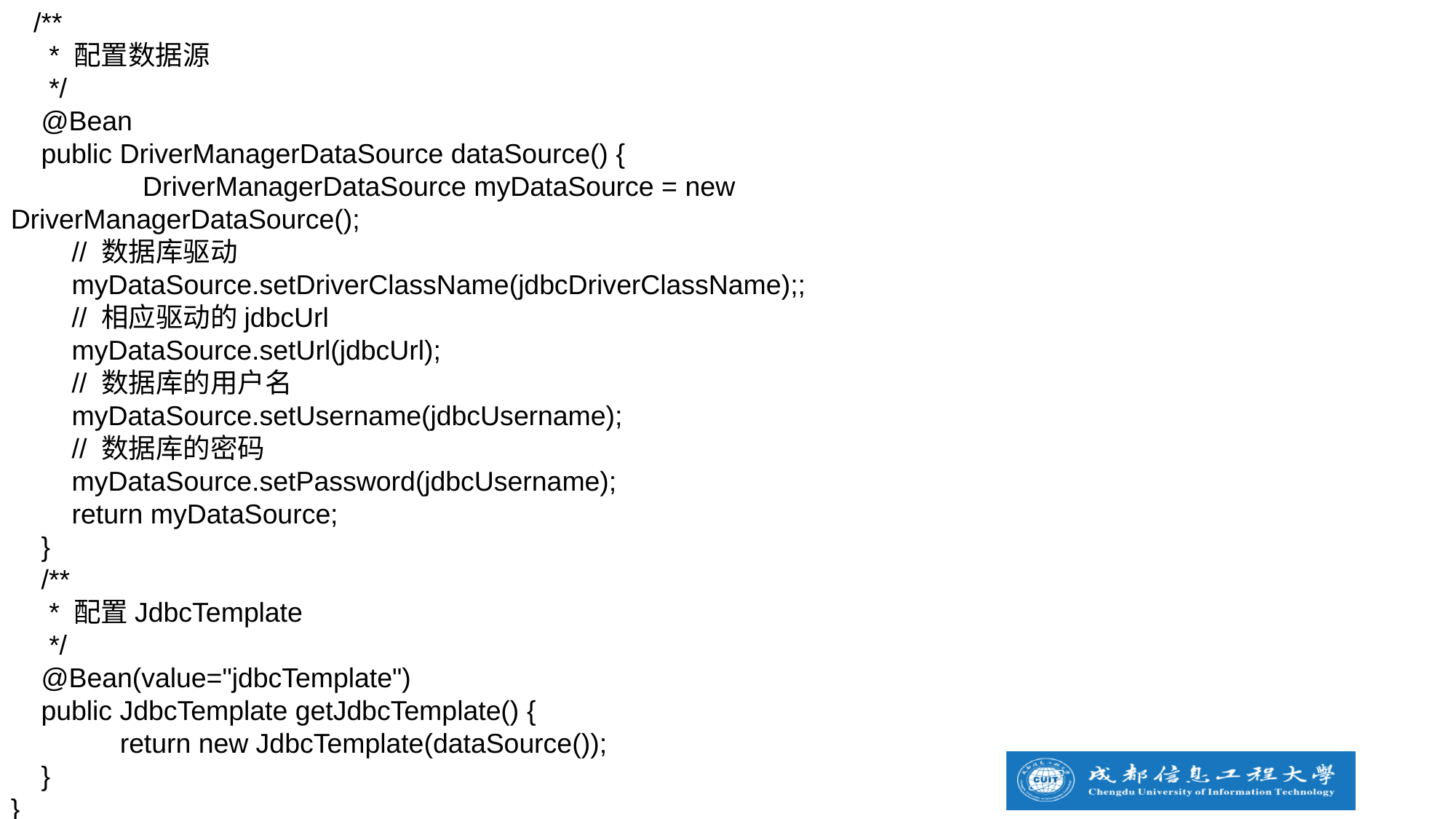

/**
     * 配置数据源
     */
    @Bean
    public DriverManagerDataSource dataSource() {
    	   DriverManagerDataSource myDataSource = new DriverManagerDataSource();
        // 数据库驱动
        myDataSource.setDriverClassName(jdbcDriverClassName);;
        // 相应驱动的jdbcUrl
        myDataSource.setUrl(jdbcUrl);
        // 数据库的用户名
        myDataSource.setUsername(jdbcUsername);
        // 数据库的密码
        myDataSource.setPassword(jdbcUsername);
        return myDataSource;
    }
    /**
     * 配置JdbcTemplate
     */
    @Bean(value="jdbcTemplate")
    public JdbcTemplate getJdbcTemplate() {
    	return new JdbcTemplate(dataSource());
    }
}